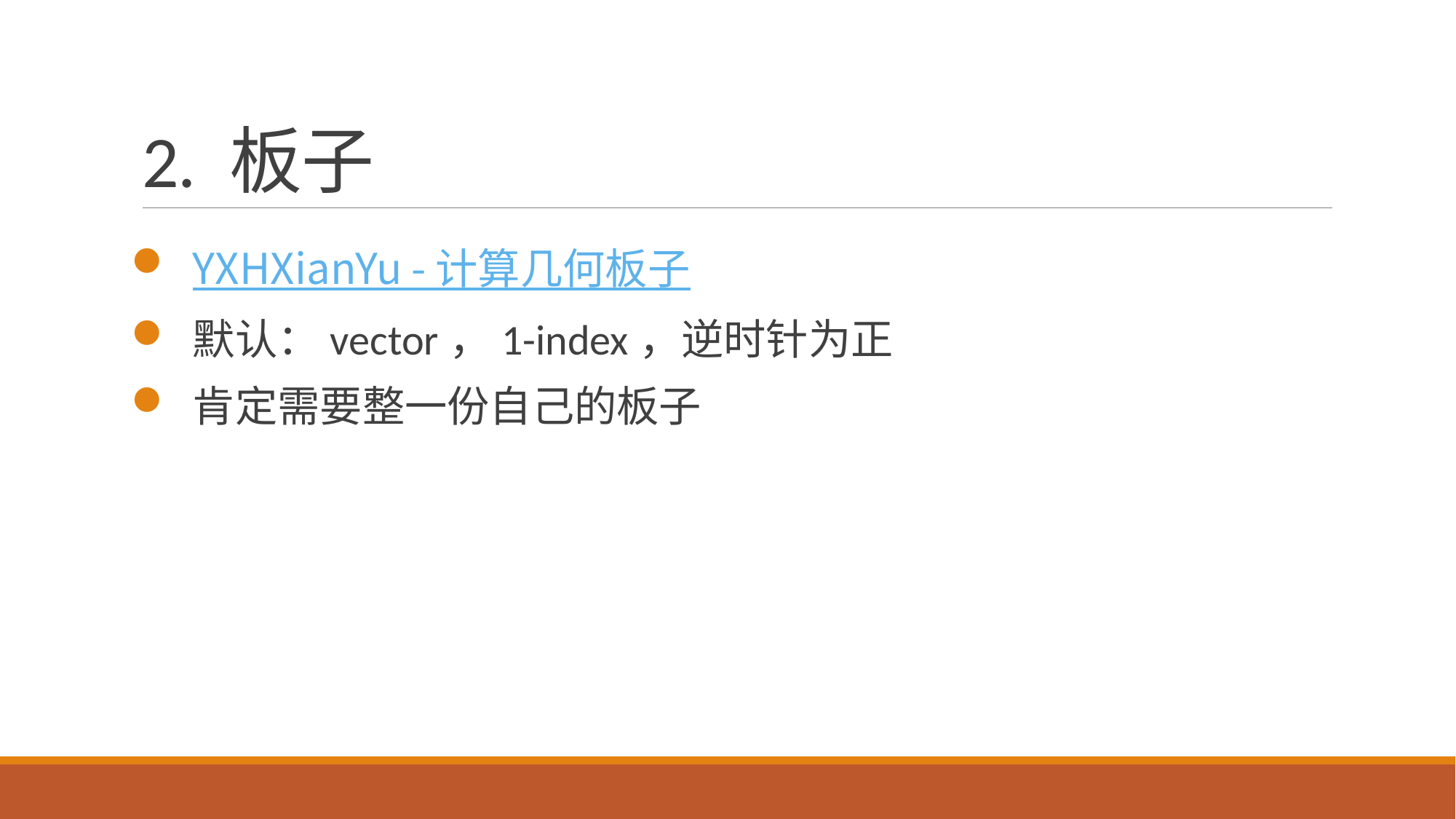

# 2. 板子
 YXHXianYu - 计算几何板子
 默认：vector，1-index，逆时针为正
 肯定需要整一份自己的板子